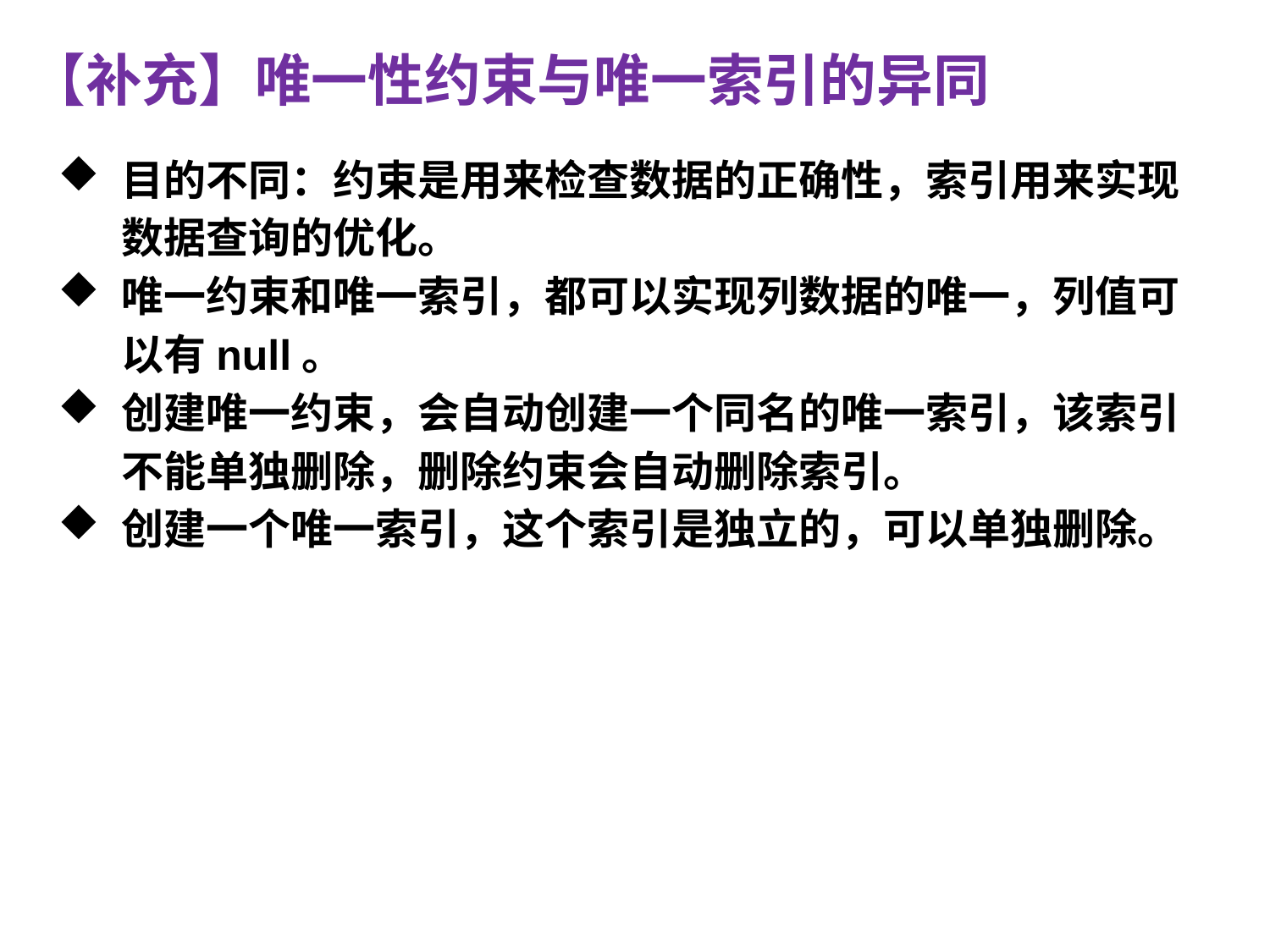

【补充】唯一性约束与唯一索引的异同
目的不同：约束是用来检查数据的正确性，索引用来实现数据查询的优化。
唯一约束和唯一索引，都可以实现列数据的唯一，列值可以有null。
创建唯一约束，会自动创建一个同名的唯一索引，该索引不能单独删除，删除约束会自动删除索引。
创建一个唯一索引，这个索引是独立的，可以单独删除。